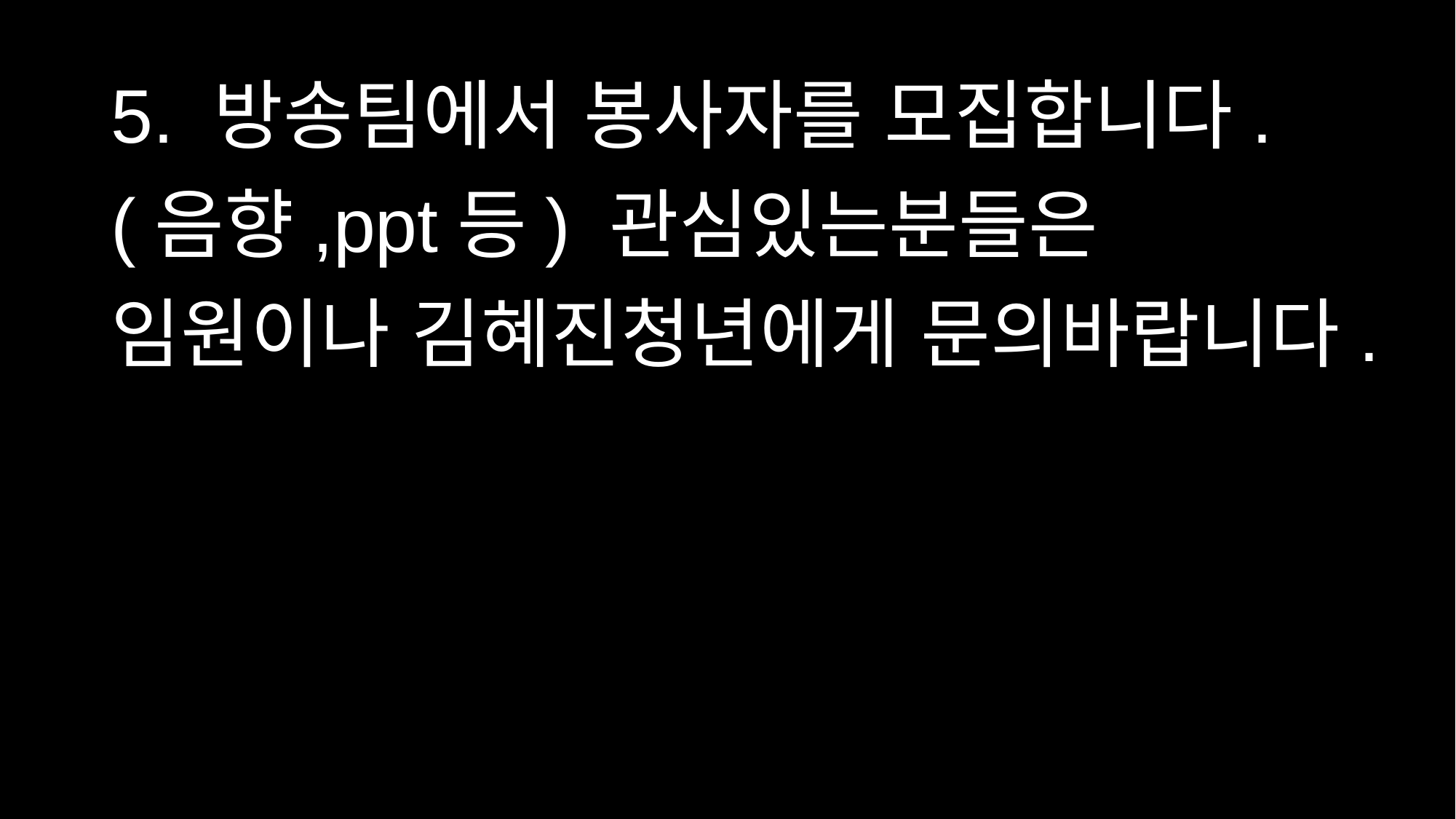

# 5. 방송팀에서 봉사자를 모집합니다.(음향,ppt등) 관심있는분들은 임원이나 김혜진청년에게 문의바랍니다.